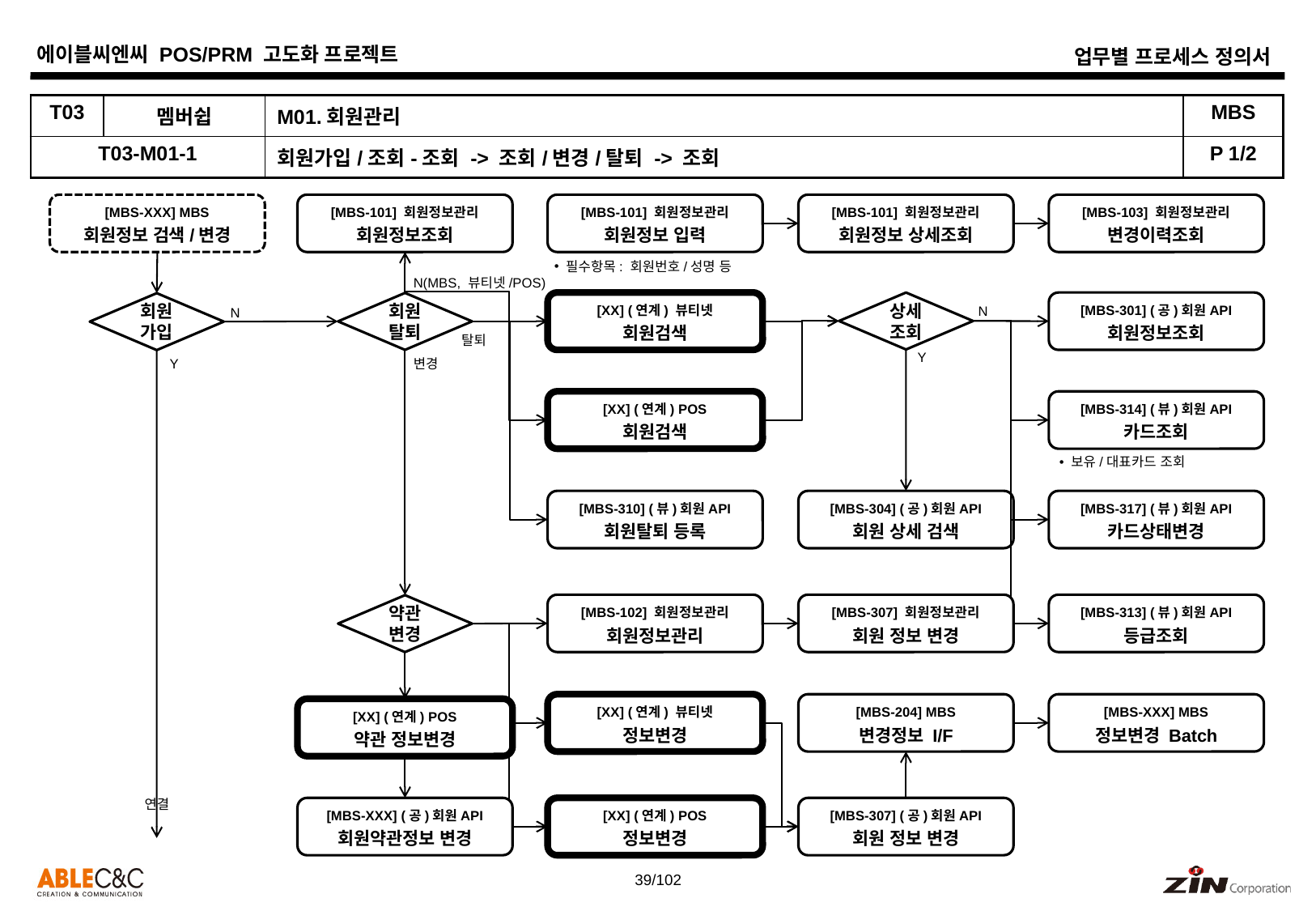

| T03 | 멤버쉽 | M01.회원관리 | MBS |
| --- | --- | --- | --- |
| T03-M01-1 |  | 회원가입/조회-조회 -> 조회/변경/탈퇴 -> 조회 | P 1/2 |
[MBS-XXX] MBS
회원정보 검색/변경
[MBS-101] 회원정보관리
회원정보조회
[MBS-101] 회원정보관리
회원정보 입력
[MBS-101] 회원정보관리
회원정보 상세조회
[MBS-103] 회원정보관리
변경이력조회
필수항목: 회원번호/성명 등
N(MBS, 뷰티넷/POS)
[XX] (연계) 뷰티넷
회원검색
상세
조회
[MBS-301] (공)회원API
회원정보조회
회원
탈퇴
회원
가입
N
N
탈퇴
Y
변경
Y
[XX] (연계) POS
회원검색
[MBS-314] (뷰)회원API
카드조회
보유/대표카드 조회
[MBS-310] (뷰)회원API
회원탈퇴 등록
[MBS-304] (공)회원API
회원 상세 검색
[MBS-317] (뷰)회원API
카드상태변경
[MBS-102] 회원정보관리
회원정보관리
[MBS-307] 회원정보관리
회원 정보 변경
[MBS-313] (뷰)회원API
등급조회
약관
변경
[XX] (연계) 뷰티넷
정보변경
[MBS-204] MBS
변경정보 I/F
[MBS-XXX] MBS
정보변경 Batch
[XX] (연계) POS
약관 정보변경
연결
[MBS-XXX] (공)회원API
회원약관정보 변경
[XX] (연계) POS
정보변경
[MBS-307] (공)회원API
회원 정보 변경